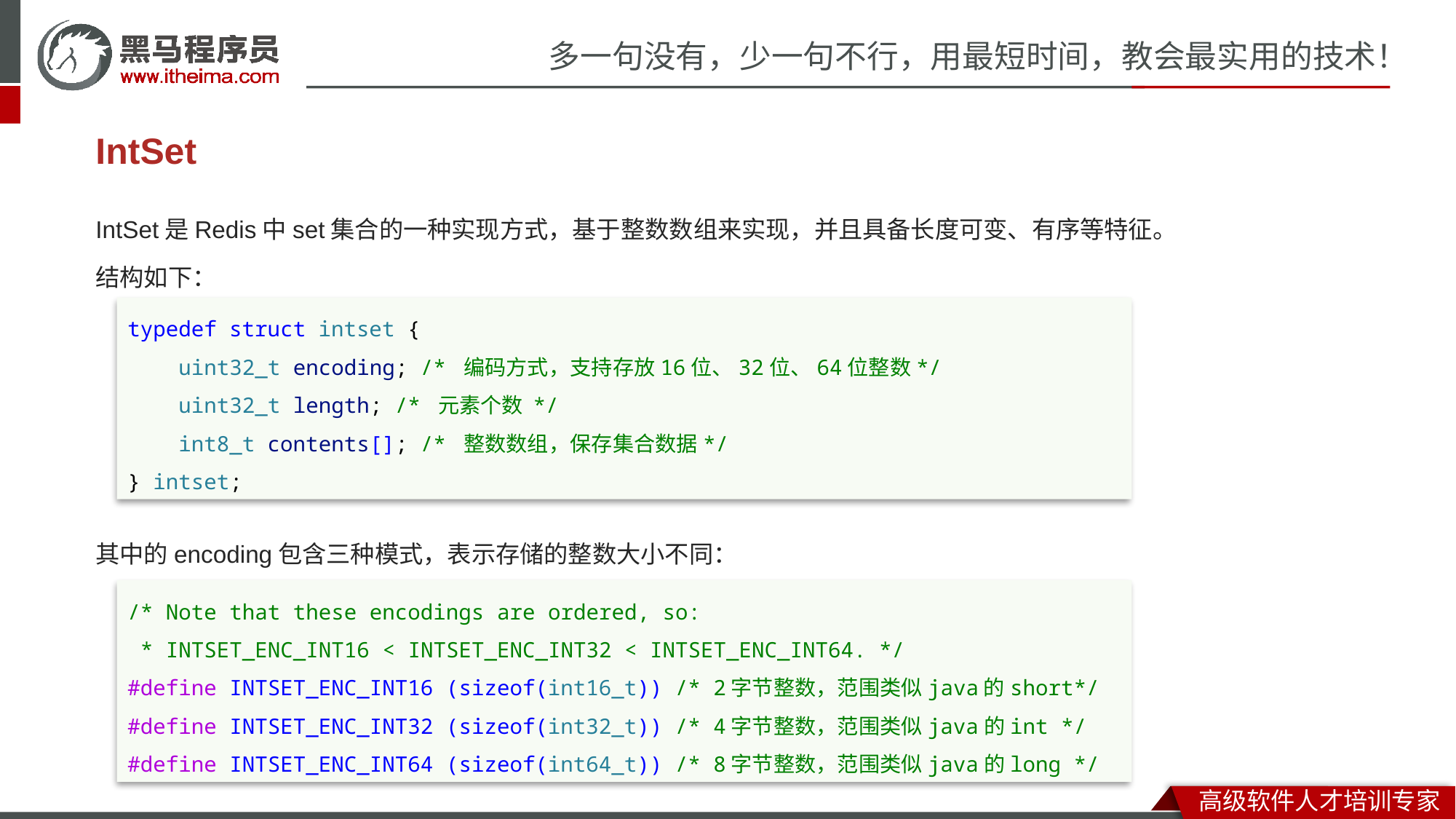

# IntSet
IntSet是Redis中set集合的一种实现方式，基于整数数组来实现，并且具备长度可变、有序等特征。
结构如下：

其中的encoding包含三种模式，表示存储的整数大小不同：
typedef struct intset {
    uint32_t encoding; /* 编码方式，支持存放16位、32位、64位整数*/
    uint32_t length; /* 元素个数 */
    int8_t contents[]; /* 整数数组，保存集合数据*/
} intset;
/* Note that these encodings are ordered, so:
 * INTSET_ENC_INT16 < INTSET_ENC_INT32 < INTSET_ENC_INT64. */
#define INTSET_ENC_INT16 (sizeof(int16_t)) /* 2字节整数，范围类似java的short*/
#define INTSET_ENC_INT32 (sizeof(int32_t)) /* 4字节整数，范围类似java的int */
#define INTSET_ENC_INT64 (sizeof(int64_t)) /* 8字节整数，范围类似java的long */